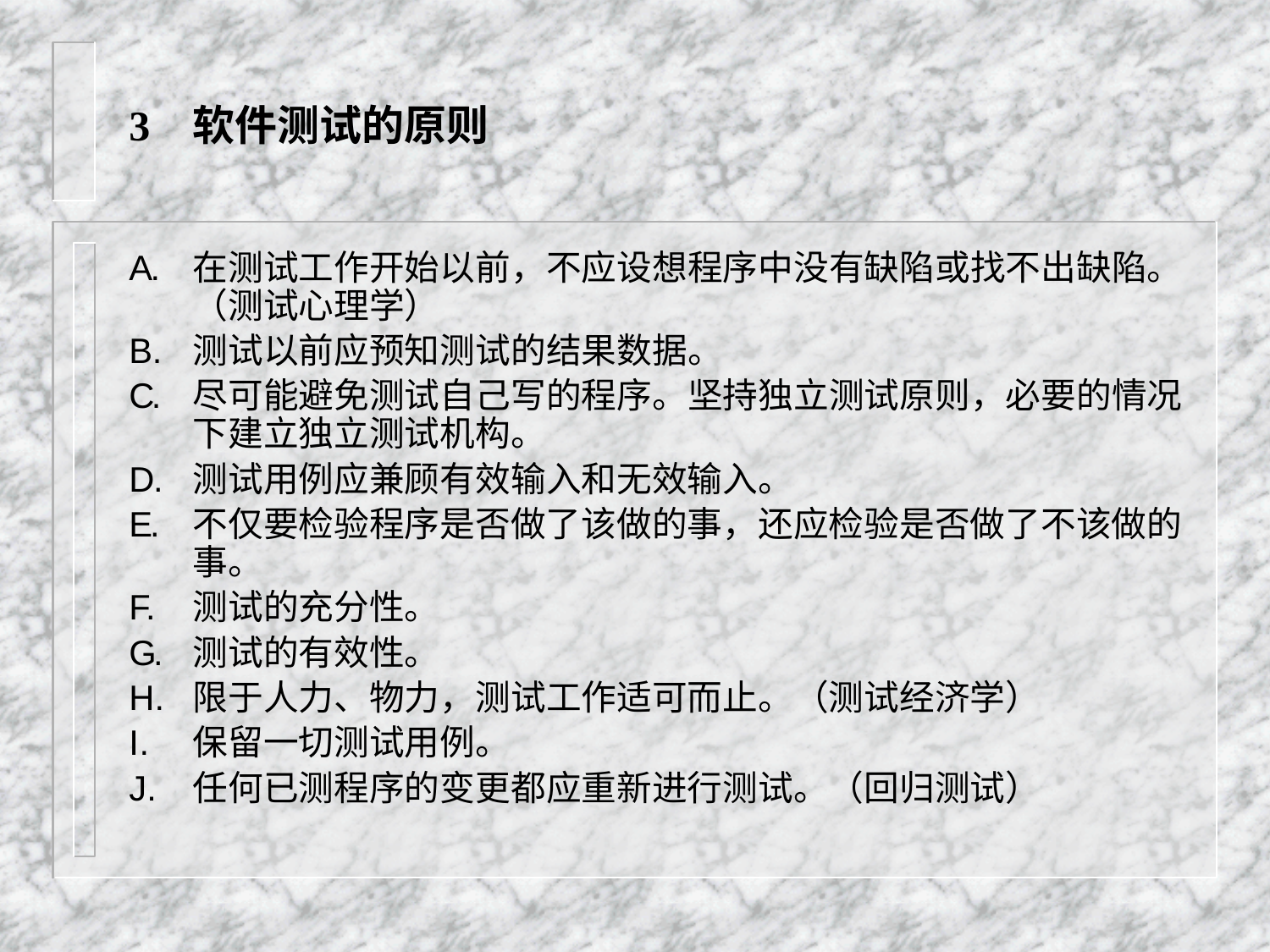

# 3   软件测试的原则
在测试工作开始以前，不应设想程序中没有缺陷或找不出缺陷。（测试心理学）
测试以前应预知测试的结果数据。
尽可能避免测试自己写的程序。坚持独立测试原则，必要的情况下建立独立测试机构。
测试用例应兼顾有效输入和无效输入。
不仅要检验程序是否做了该做的事，还应检验是否做了不该做的事。
测试的充分性。
测试的有效性。
限于人力、物力，测试工作适可而止。（测试经济学）
保留一切测试用例。
任何已测程序的变更都应重新进行测试。（回归测试）